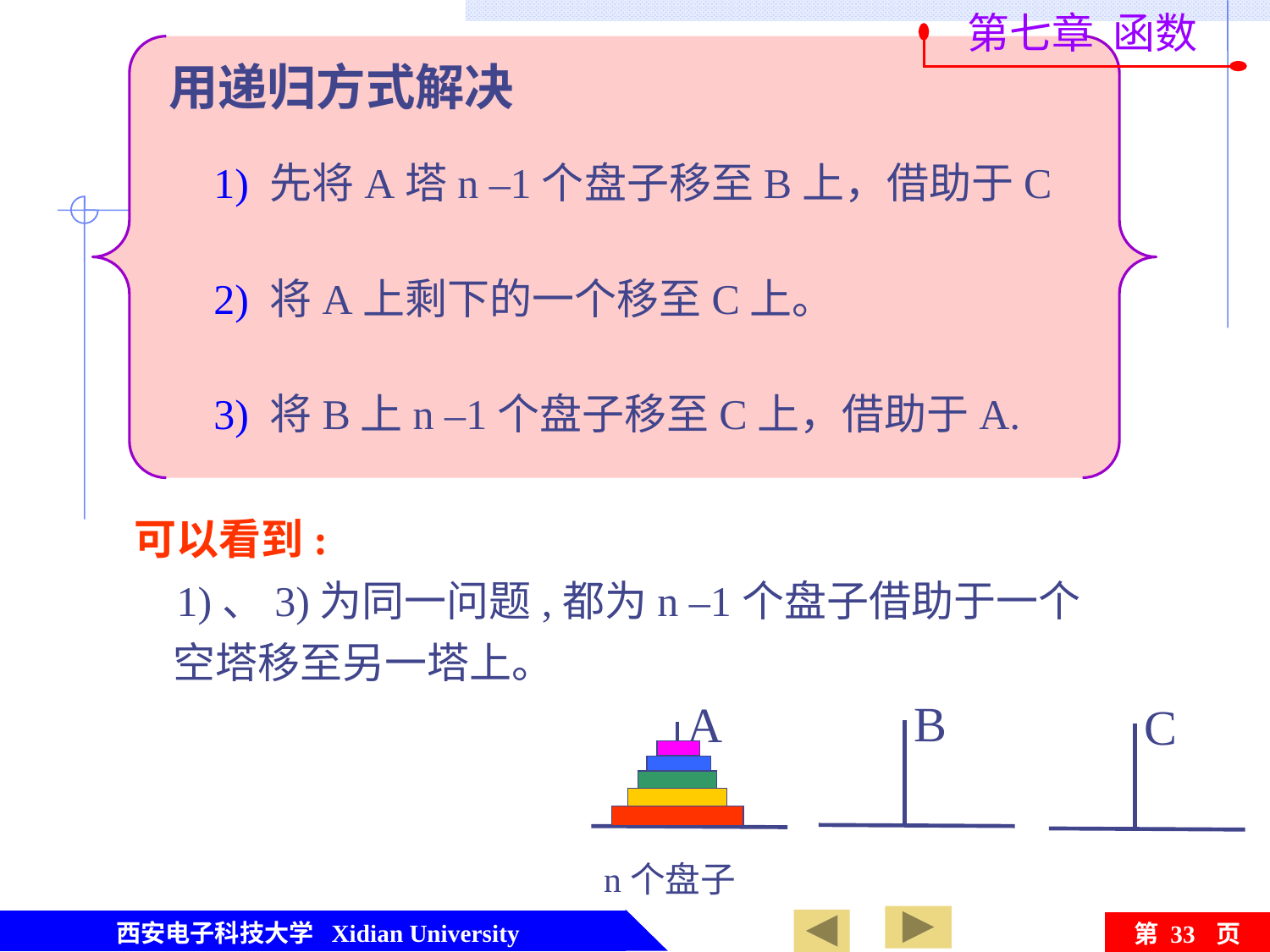

第七章  函数

用递归方式解决
1) 先将A塔n –1个盘子移至B上，借助于C
2) 将A上剩下的一个移至C上。
3) 将B上n –1个盘子移至C上，借助于A.
可以看到:
    1)、3)为同一问题,都为n –1个盘子借助于一个
   空塔移至另一塔上。
B

A

C

n个盘子